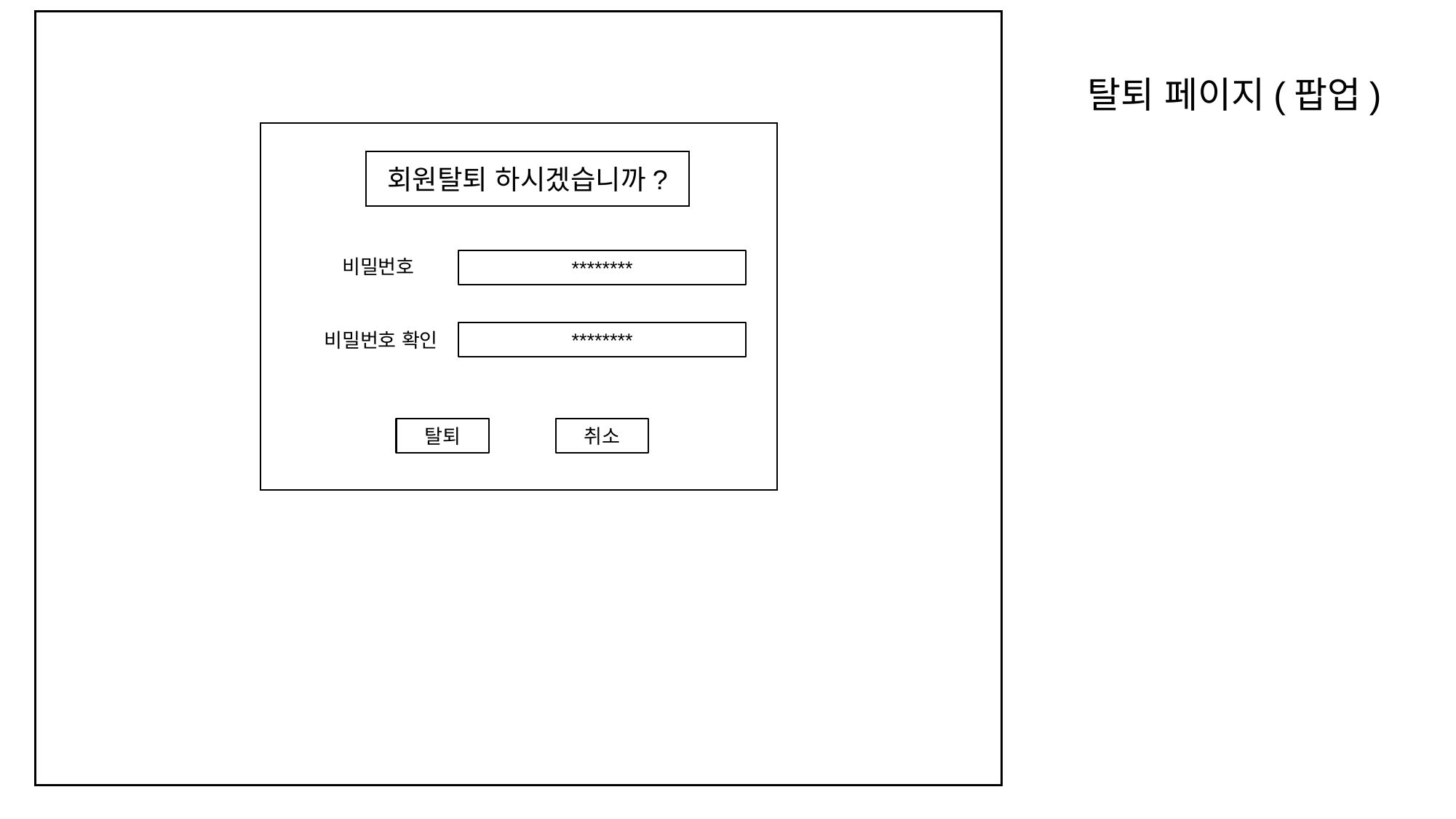

# 탈퇴 페이지(팝업)

회원탈퇴 하시겠습니까?
비밀번호
********
비밀번호 확인
********
탈퇴
취소